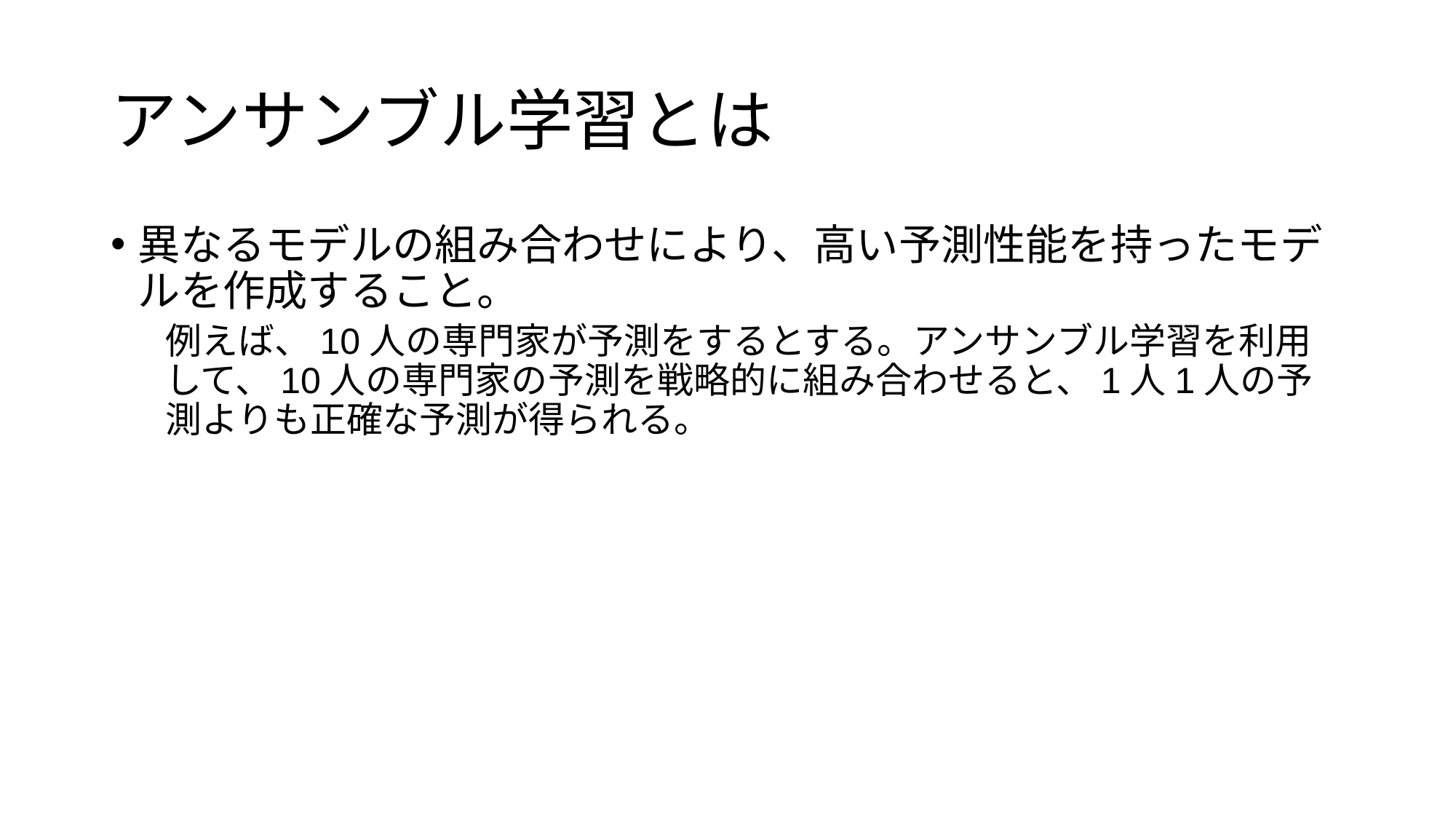

# アンサンブル学習とは
異なるモデルの組み合わせにより、高い予測性能を持ったモデルを作成すること。
例えば、10人の専門家が予測をするとする。アンサンブル学習を利用して、10人の専門家の予測を戦略的に組み合わせると、1人1人の予測よりも正確な予測が得られる。